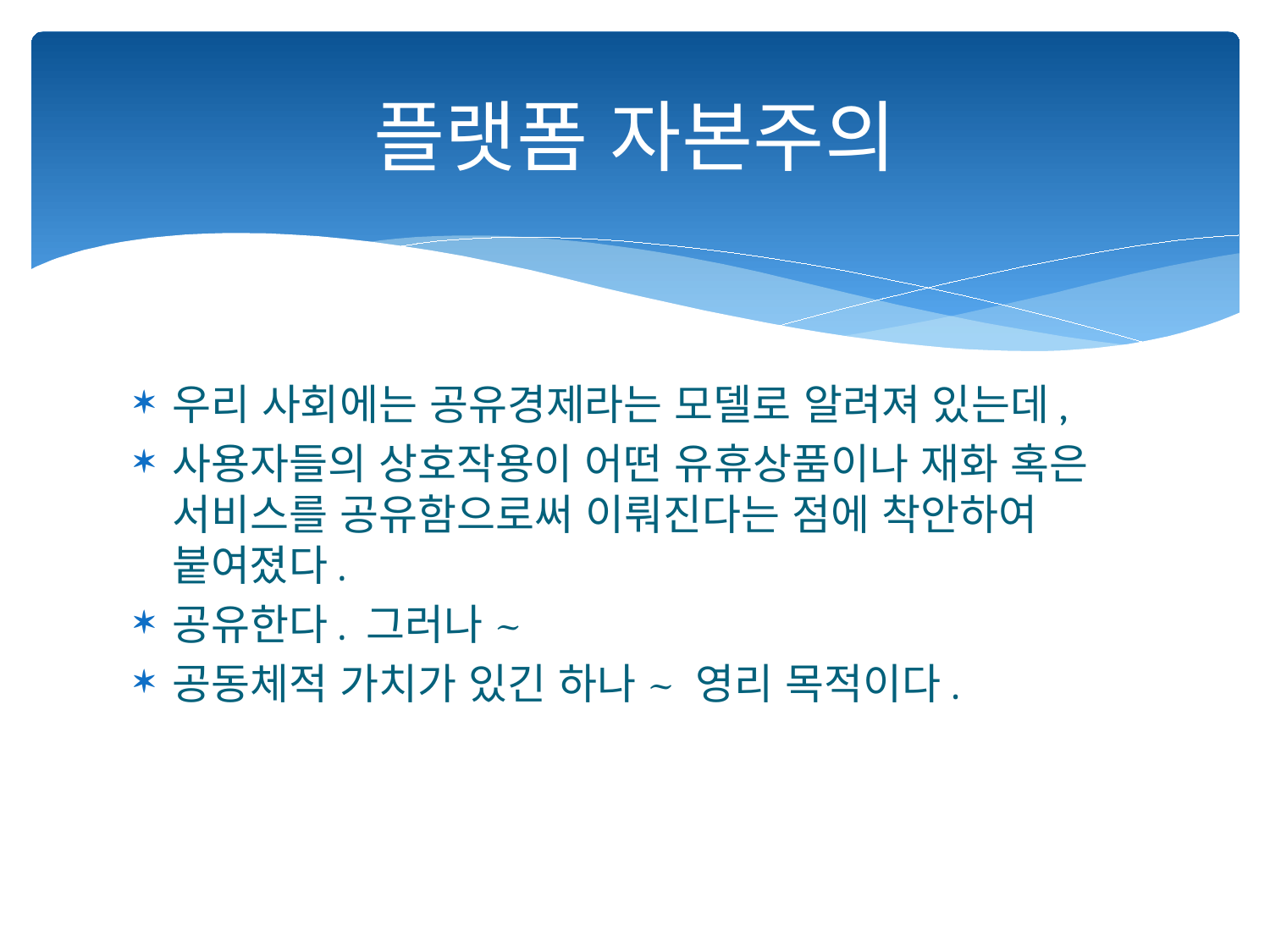

# 플랫폼 자본주의
우리 사회에는 공유경제라는 모델로 알려져 있는데,
사용자들의 상호작용이 어떤 유휴상품이나 재화 혹은 서비스를 공유함으로써 이뤄진다는 점에 착안하여 붙여졌다.
공유한다. 그러나~
공동체적 가치가 있긴 하나~ 영리 목적이다.